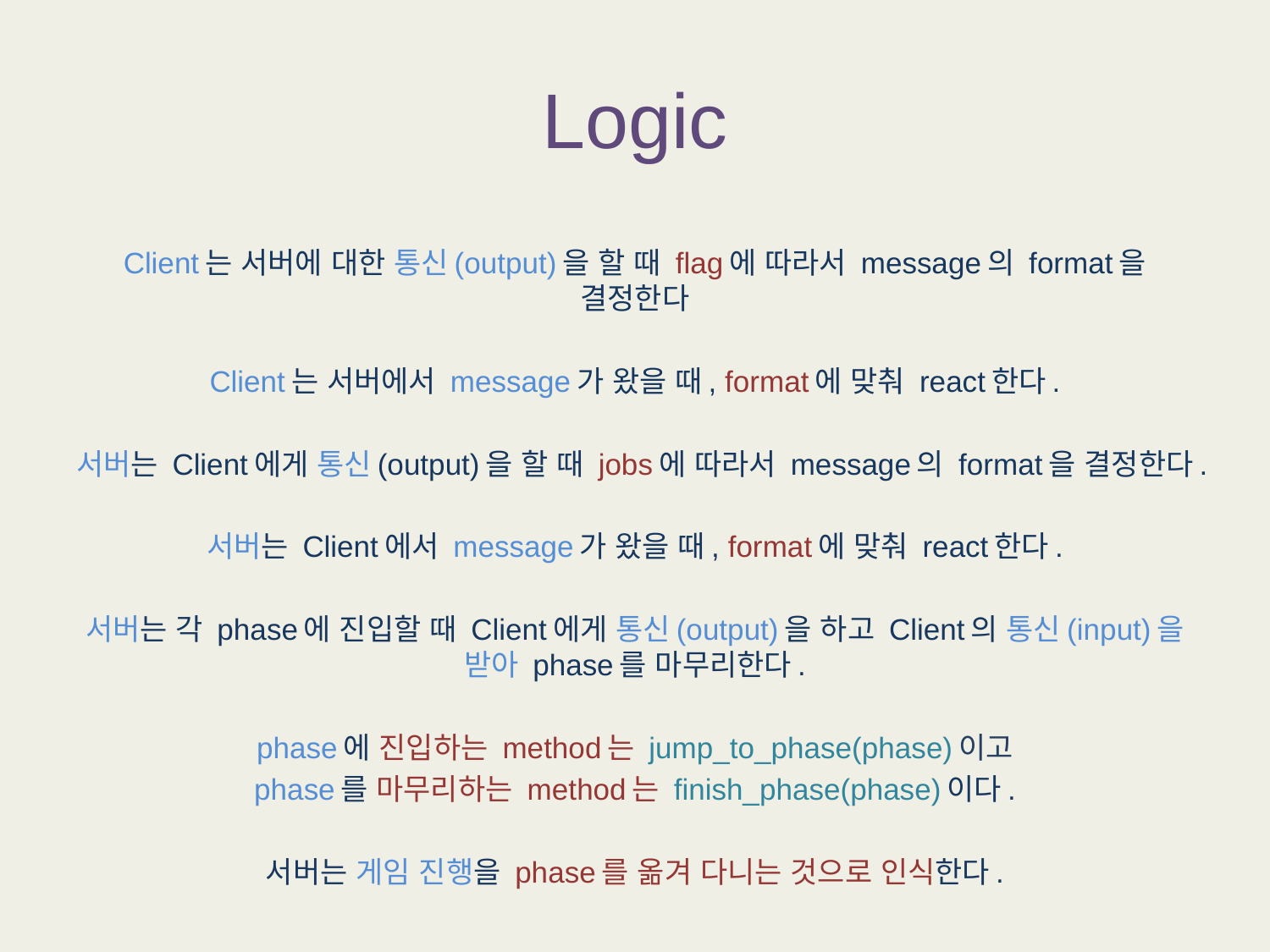

# Logic

Client는 서버에 대한 통신(output)을 할 때 flag에 따라서 message의 format을 결정한다

Client는 서버에서 message가 왔을 때, format에 맞춰 react한다.

서버는 Client에게 통신(output)을 할 때 jobs에 따라서 message의 format을 결정한다.

서버는 Client에서 message가 왔을 때, format에 맞춰 react한다.

서버는 각 phase에 진입할 때 Client에게 통신(output)을 하고 Client의 통신(input)을 받아 phase를 마무리한다.

phase에 진입하는 method는 jump_to_phase(phase)이고
phase를 마무리하는 method는 finish_phase(phase)이다.

서버는 게임 진행을 phase를 옮겨 다니는 것으로 인식한다.